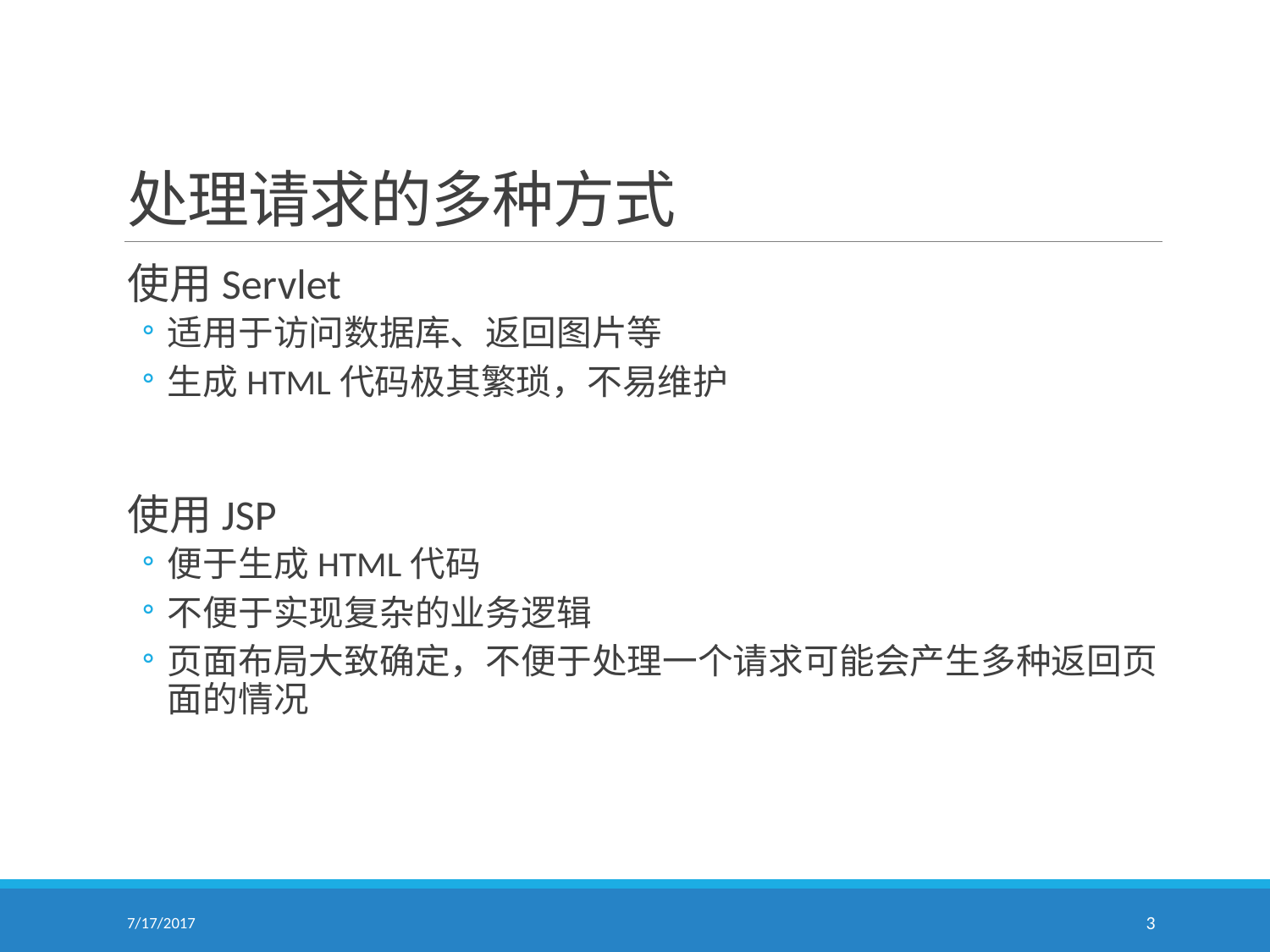

# 处理请求的多种方式
使用Servlet
适用于访问数据库、返回图片等
生成HTML代码极其繁琐，不易维护

使用JSP
便于生成HTML代码
不便于实现复杂的业务逻辑
页面布局大致确定，不便于处理一个请求可能会产生多种返回页面的情况
7/17/2017

3